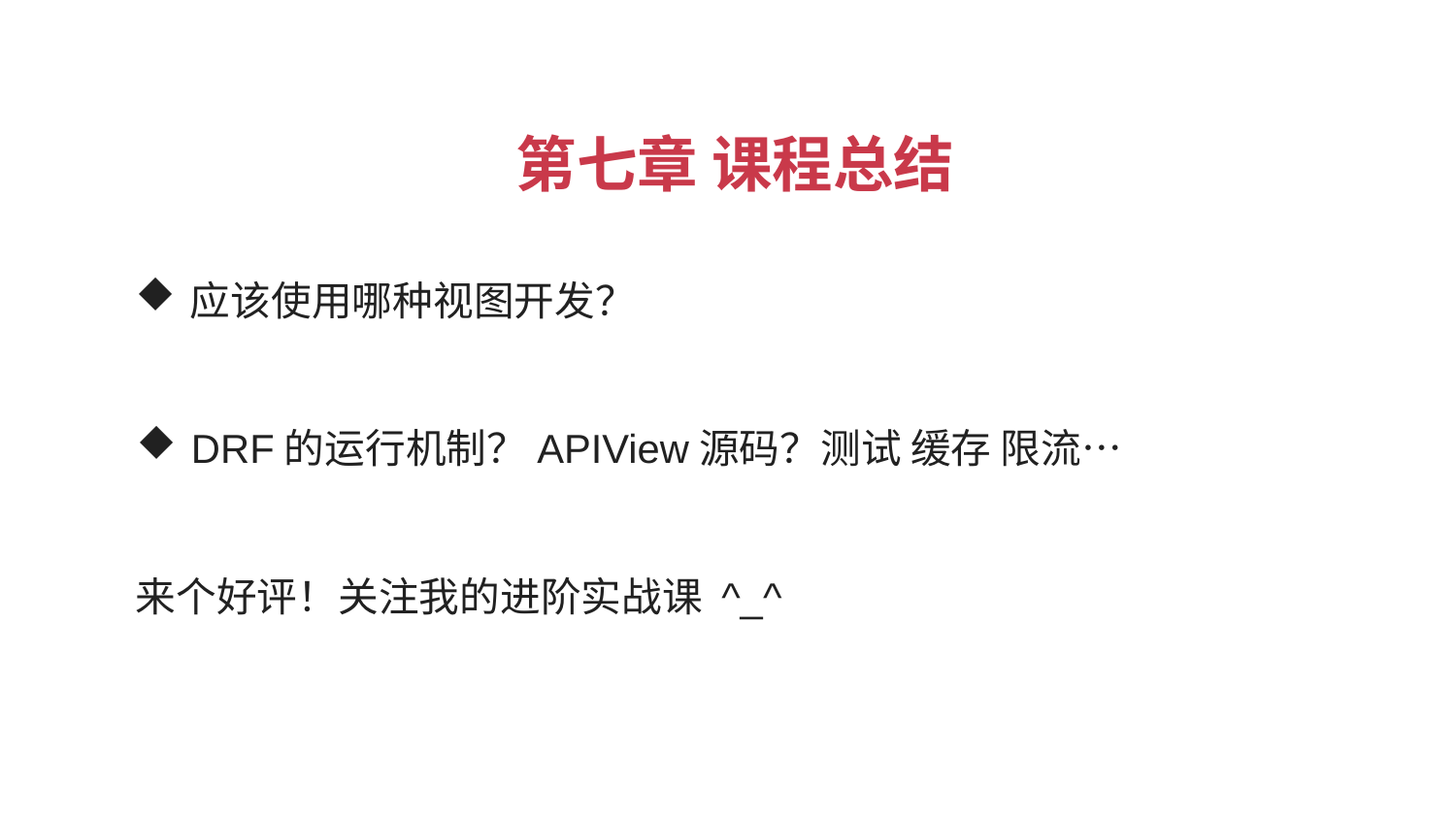

第七章 课程总结
应该使用哪种视图开发？
DRF的运行机制？APIView源码？测试 缓存 限流…
来个好评！关注我的进阶实战课 ^_^